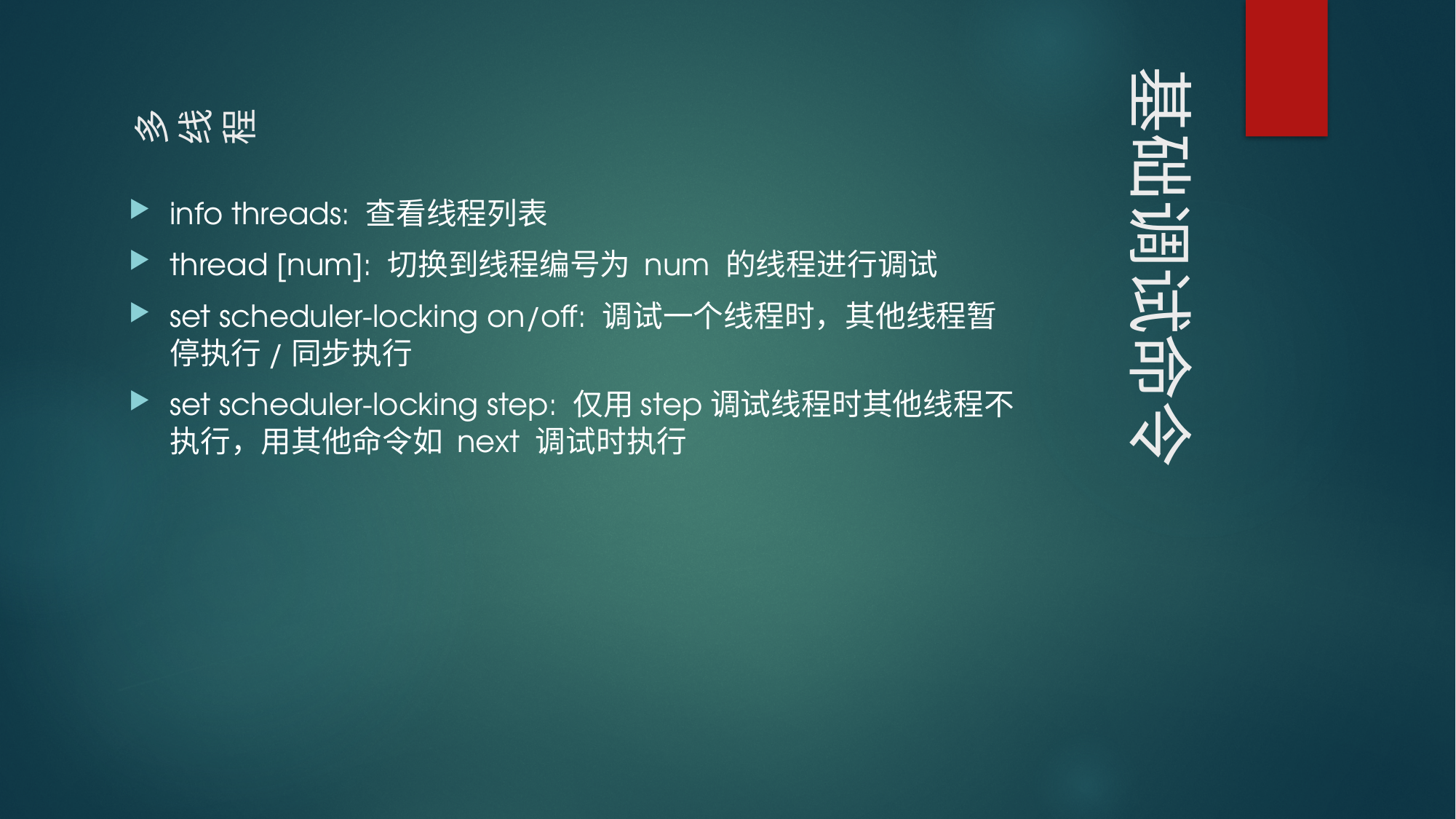

# 多线程
基础调试命令
info threads: 查看线程列表
thread [num]: 切换到线程编号为 num 的线程进行调试
set scheduler-locking on/off: 调试一个线程时，其他线程暂停执行/同步执行
set scheduler-locking step: 仅用step调试线程时其他线程不执行，用其他命令如 next 调试时执行